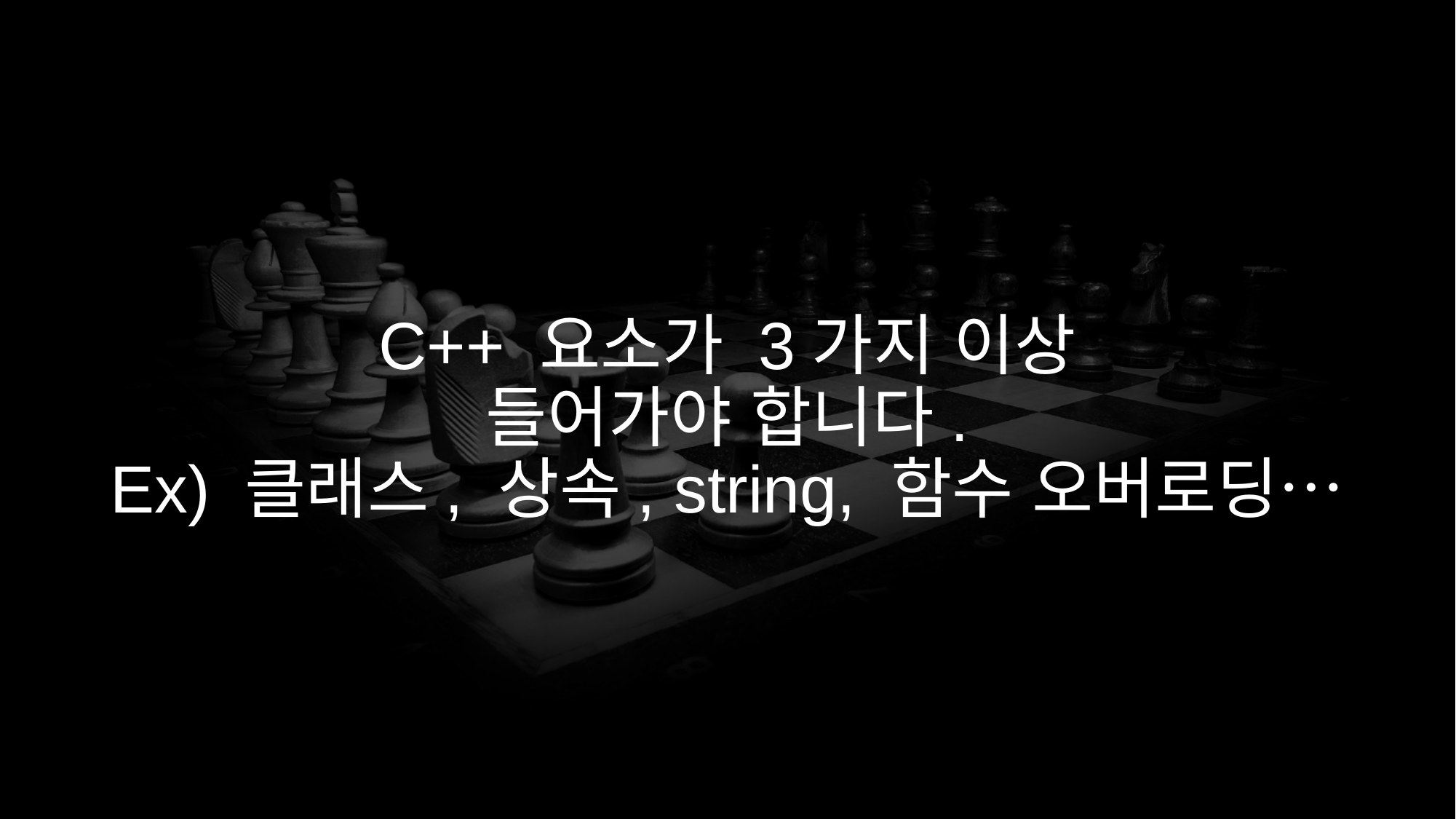

# C++ 요소가 3가지 이상 들어가야 합니다. Ex) 클래스, 상속, string, 함수 오버로딩…